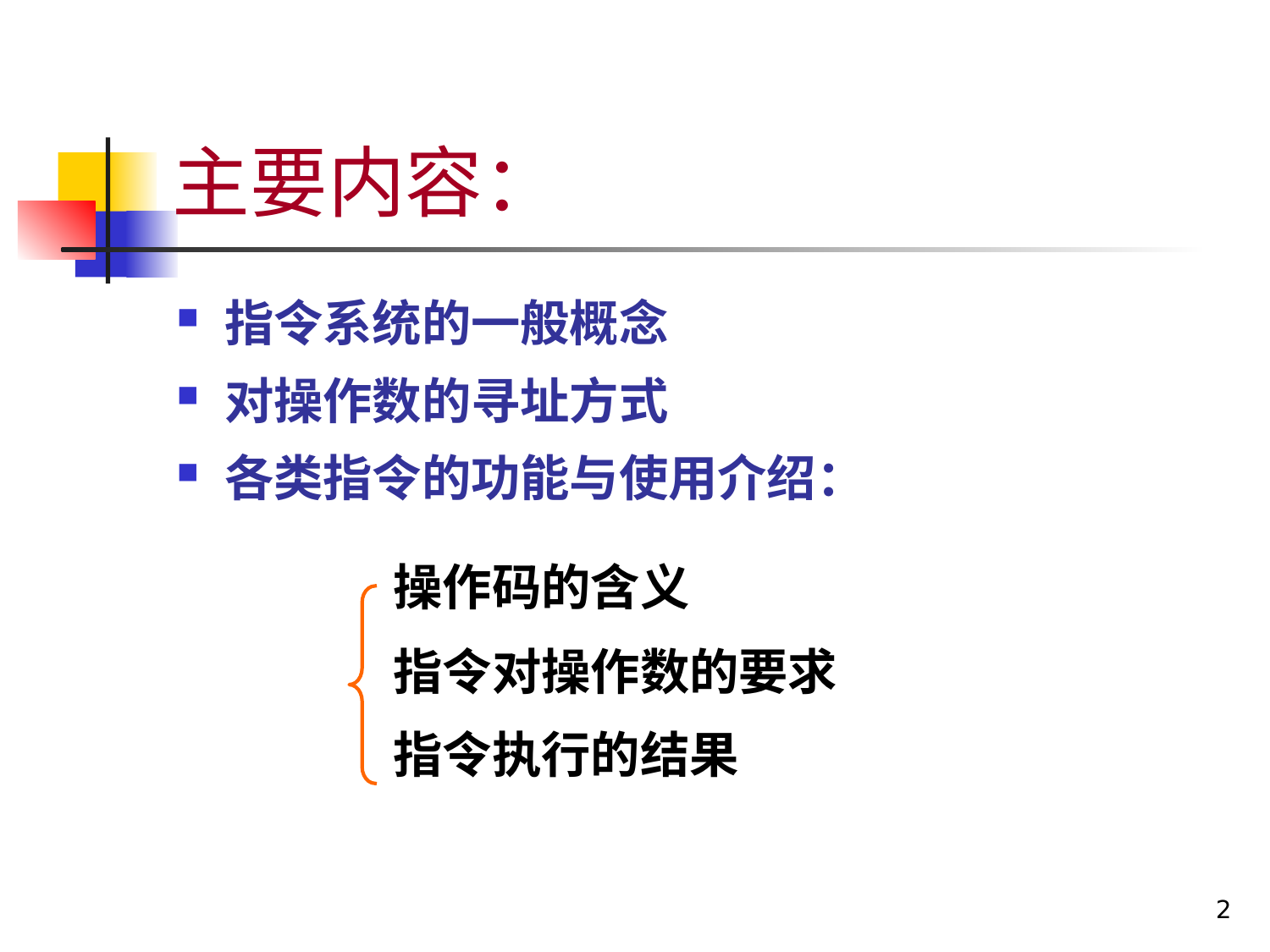

# 主要内容：
指令系统的一般概念
对操作数的寻址方式
各类指令的功能与使用介绍：

操作码的含义
指令对操作数的要求
指令执行的结果

2